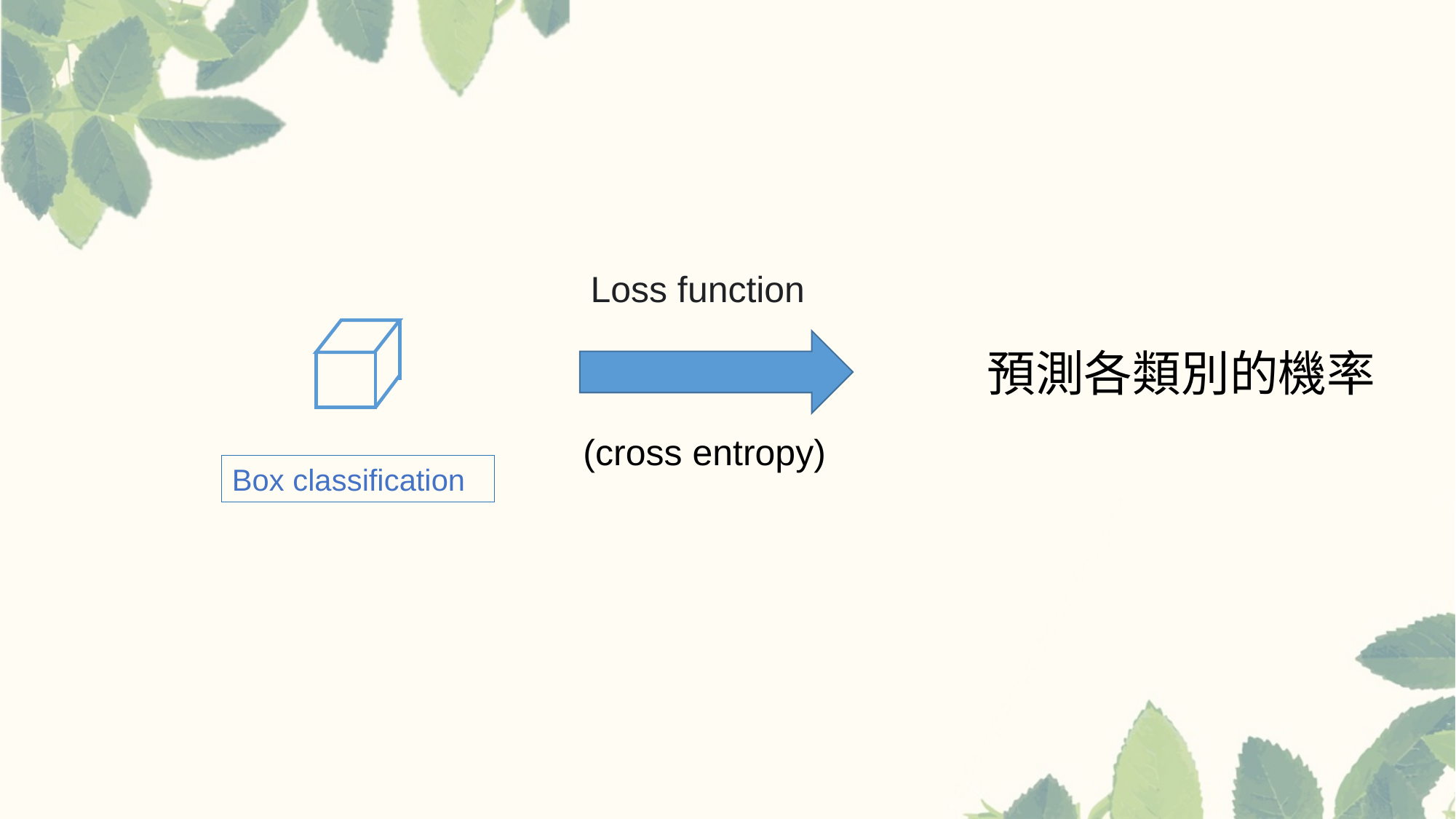

Loss function

預測各類別的機率

(cross entropy)
Box classification